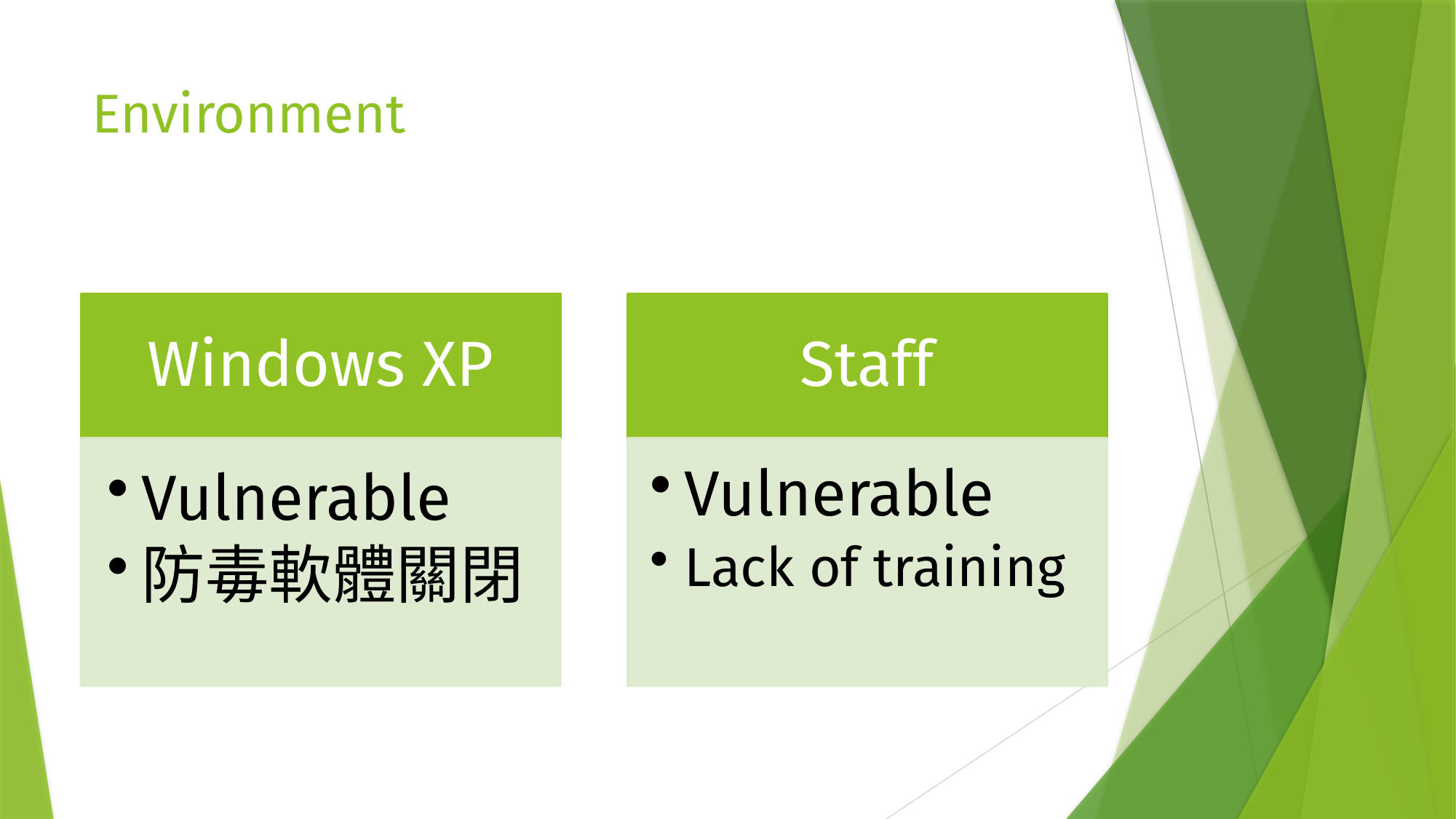

# Environment
Windows XP
Vulnerable
防毒軟體關閉
Staff
Vulnerable
Lack of training